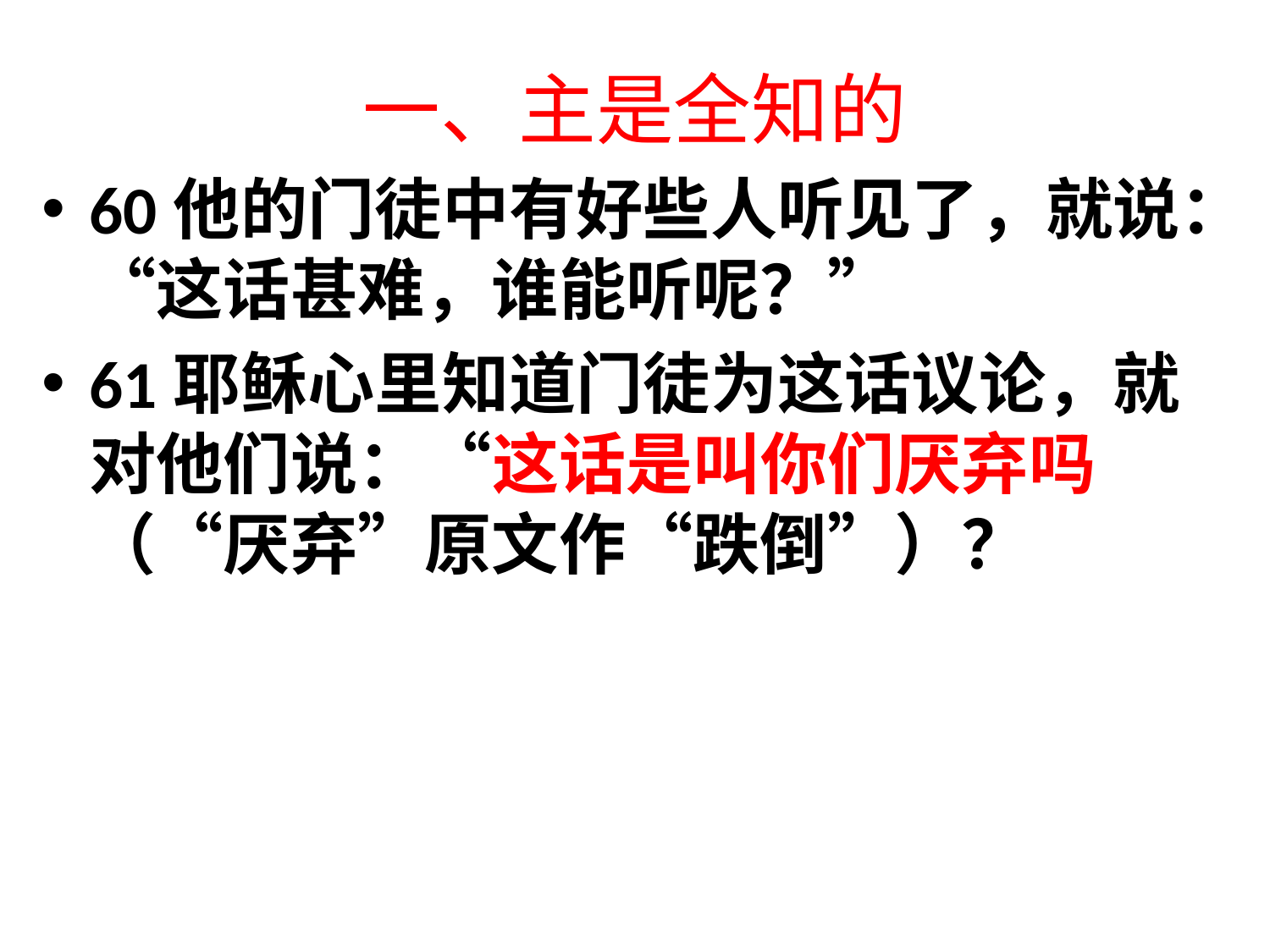

# 一、主是全知的
60他的门徒中有好些人听见了，就说：“这话甚难，谁能听呢？”
61耶稣心里知道门徒为这话议论，就对他们说：“这话是叫你们厌弃吗（“厌弃”原文作“跌倒”）？